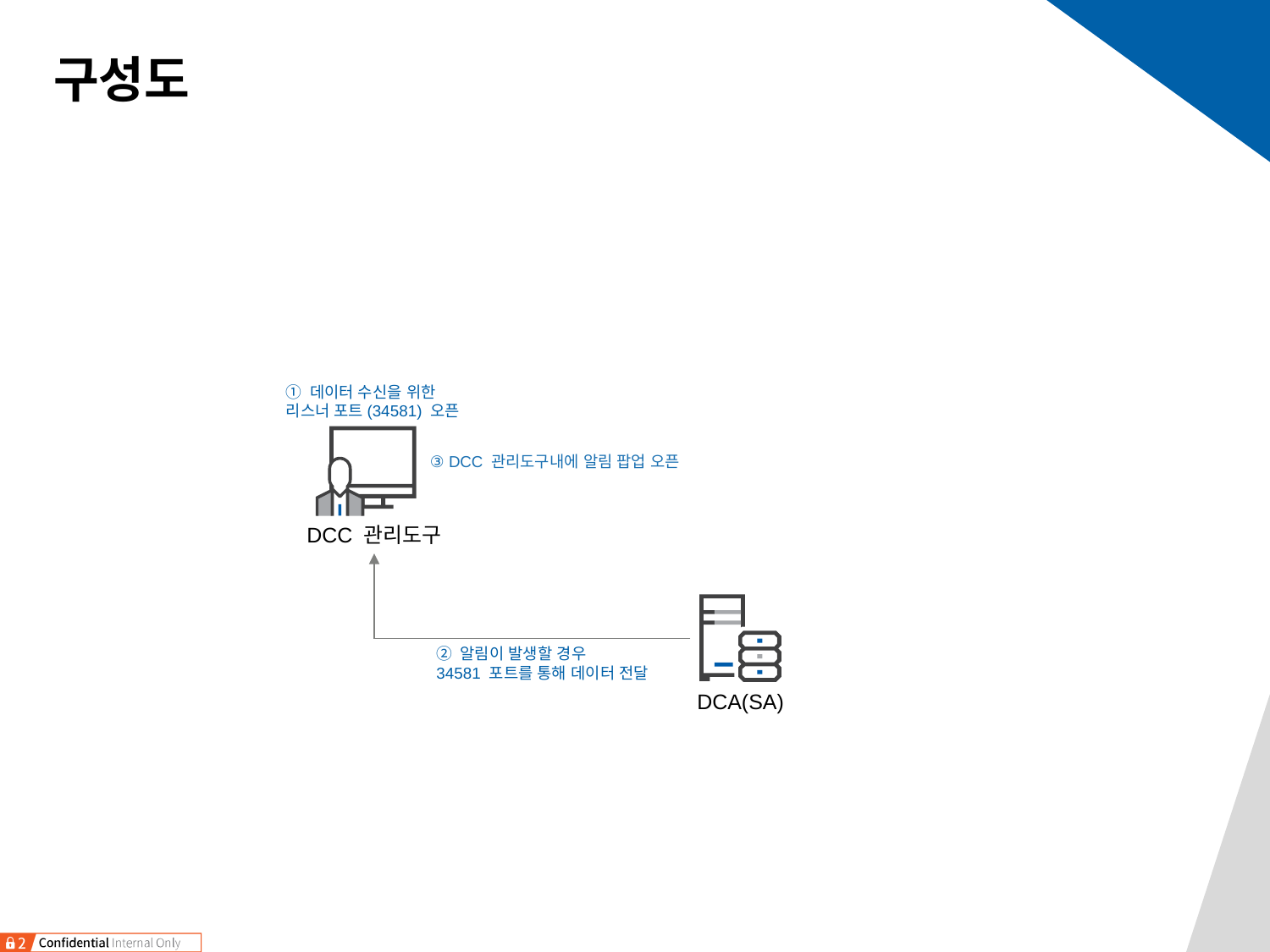

# 구성도
① 데이터 수신을 위한
리스너 포트(34581) 오픈

③ DCC 관리도구내에 알림 팝업 오픈

DCC 관리도구

② 알림이 발생할 경우
34581 포트를 통해 데이터 전달
DCA(SA)